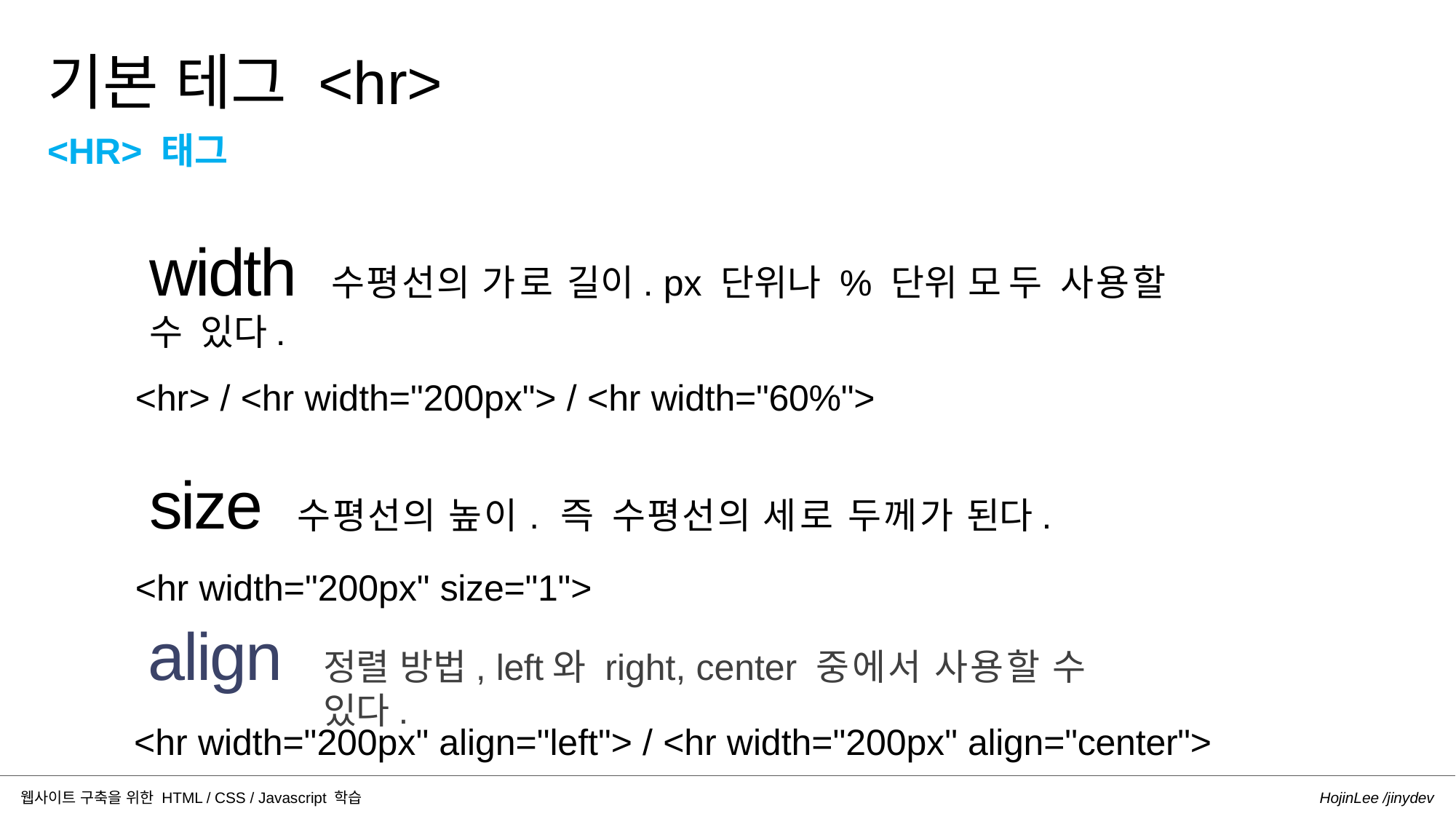

기본 테그 <hr>
<HR> 태그
width 수평선의 가로 길이. px 단위나 % 단위 모두 사용할 수 있다.
<hr> / <hr width="200px"> / <hr width="60%">

size 수평선의 높이. 즉 수평선의 세로 두께가 된다.
<hr width="200px" size="1">
align
정렬 방법, left와 right, center 중에서 사용할 수 있다.
<hr width="200px" align="left"> / <hr width="200px" align="center">
HojinLee /jinydev
웹사이트 구축을 위한 HTML / CSS / Javascript 학습